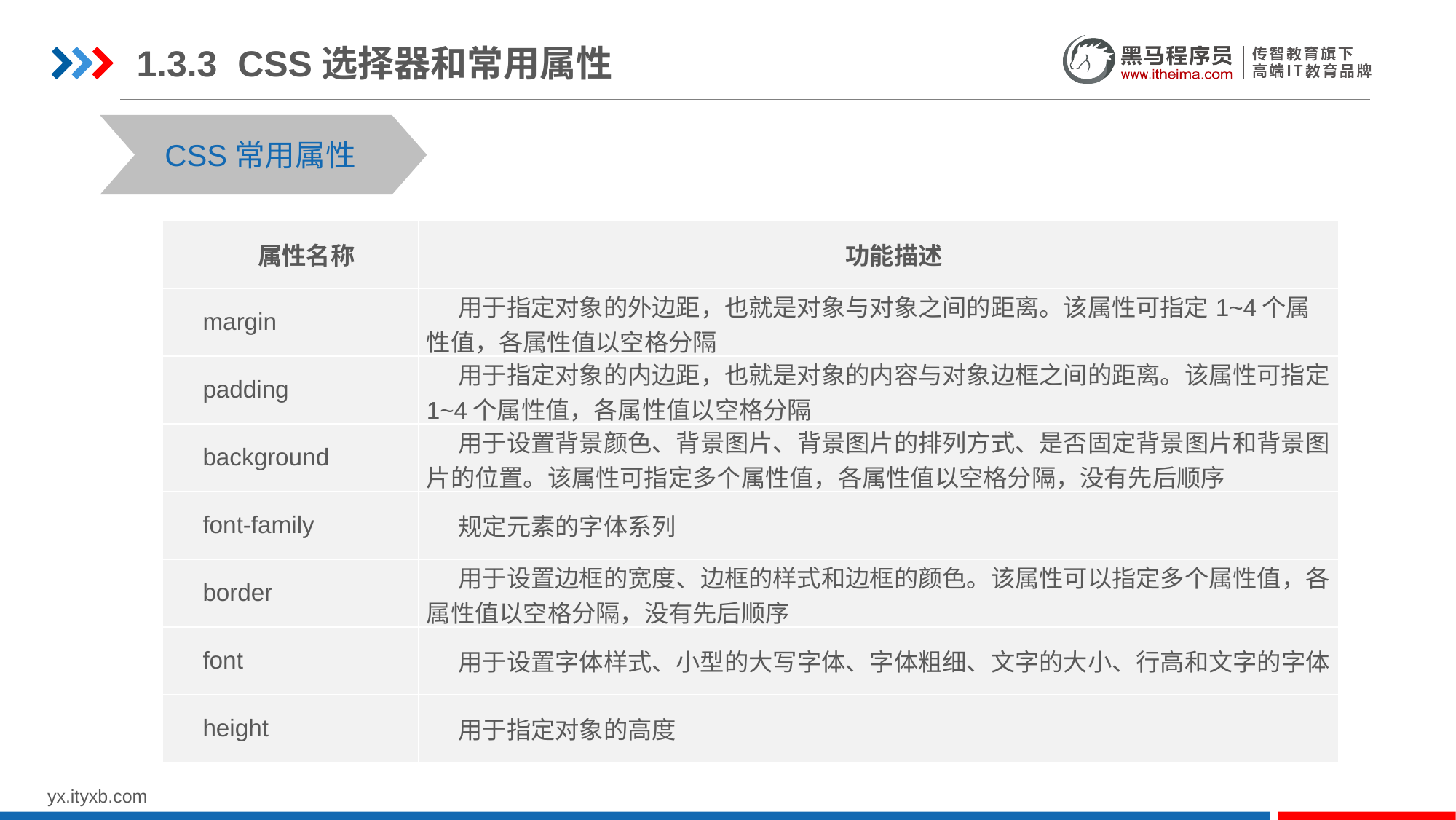

1.3.3  CSS选择器和常用属性

CSS常用属性
| 属性名称 | 功能描述 |
| --- | --- |
| margin | 用于指定对象的外边距，也就是对象与对象之间的距离。该属性可指定1~4个属性值，各属性值以空格分隔 |
| padding | 用于指定对象的内边距，也就是对象的内容与对象边框之间的距离。该属性可指定1~4个属性值，各属性值以空格分隔 |
| background | 用于设置背景颜色、背景图片、背景图片的排列方式、是否固定背景图片和背景图片的位置。该属性可指定多个属性值，各属性值以空格分隔，没有先后顺序 |
| font-family | 规定元素的字体系列 |
| border | 用于设置边框的宽度、边框的样式和边框的颜色。该属性可以指定多个属性值，各属性值以空格分隔，没有先后顺序 |
| font | 用于设置字体样式、小型的大写字体、字体粗细、文字的大小、行高和文字的字体 |
| height | 用于指定对象的高度 |